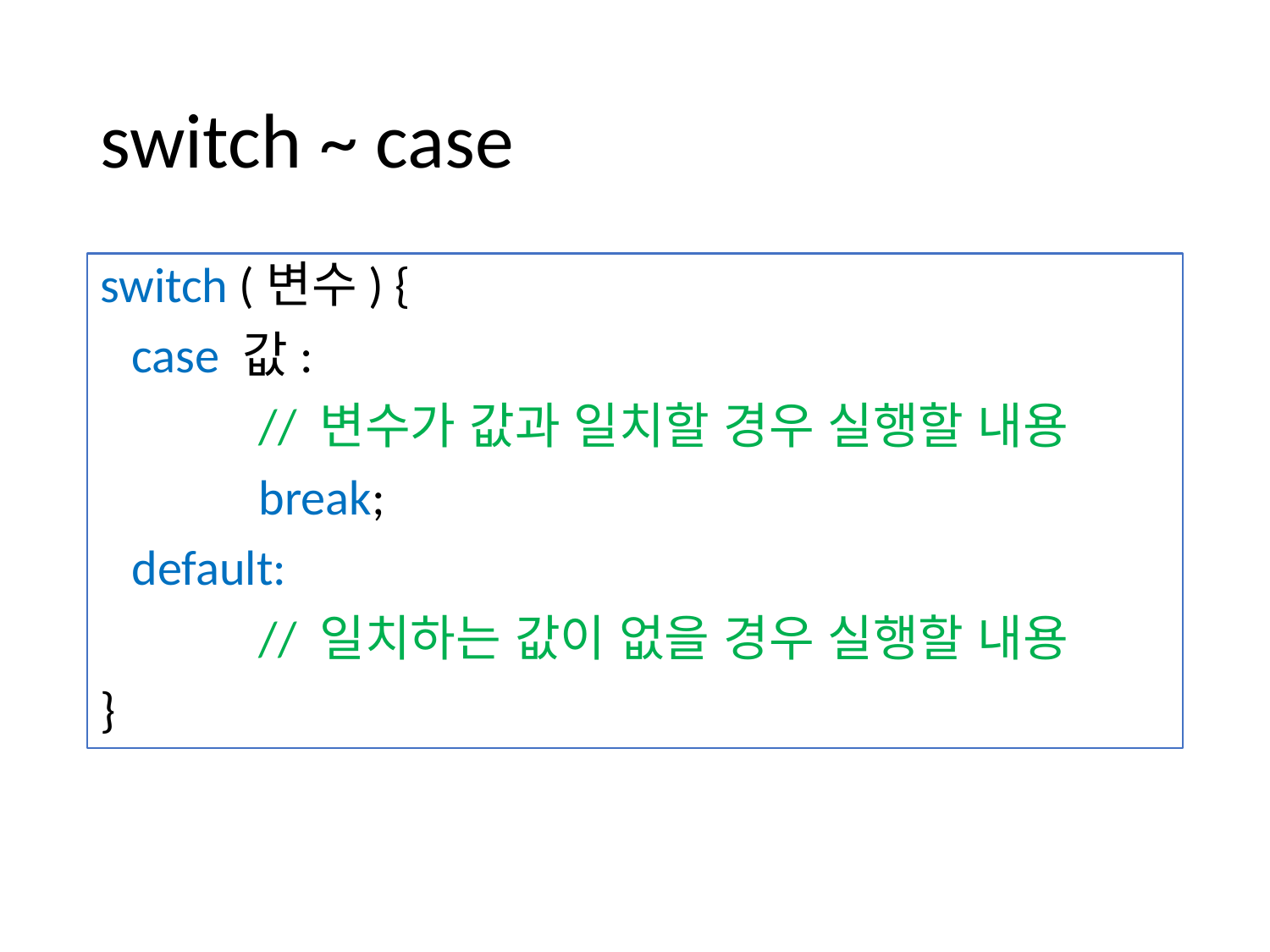

# switch ~ case
switch (변수) {
	case 값:
		// 변수가 값과 일치할 경우 실행할 내용
		break;
	default:
		// 일치하는 값이 없을 경우 실행할 내용
}